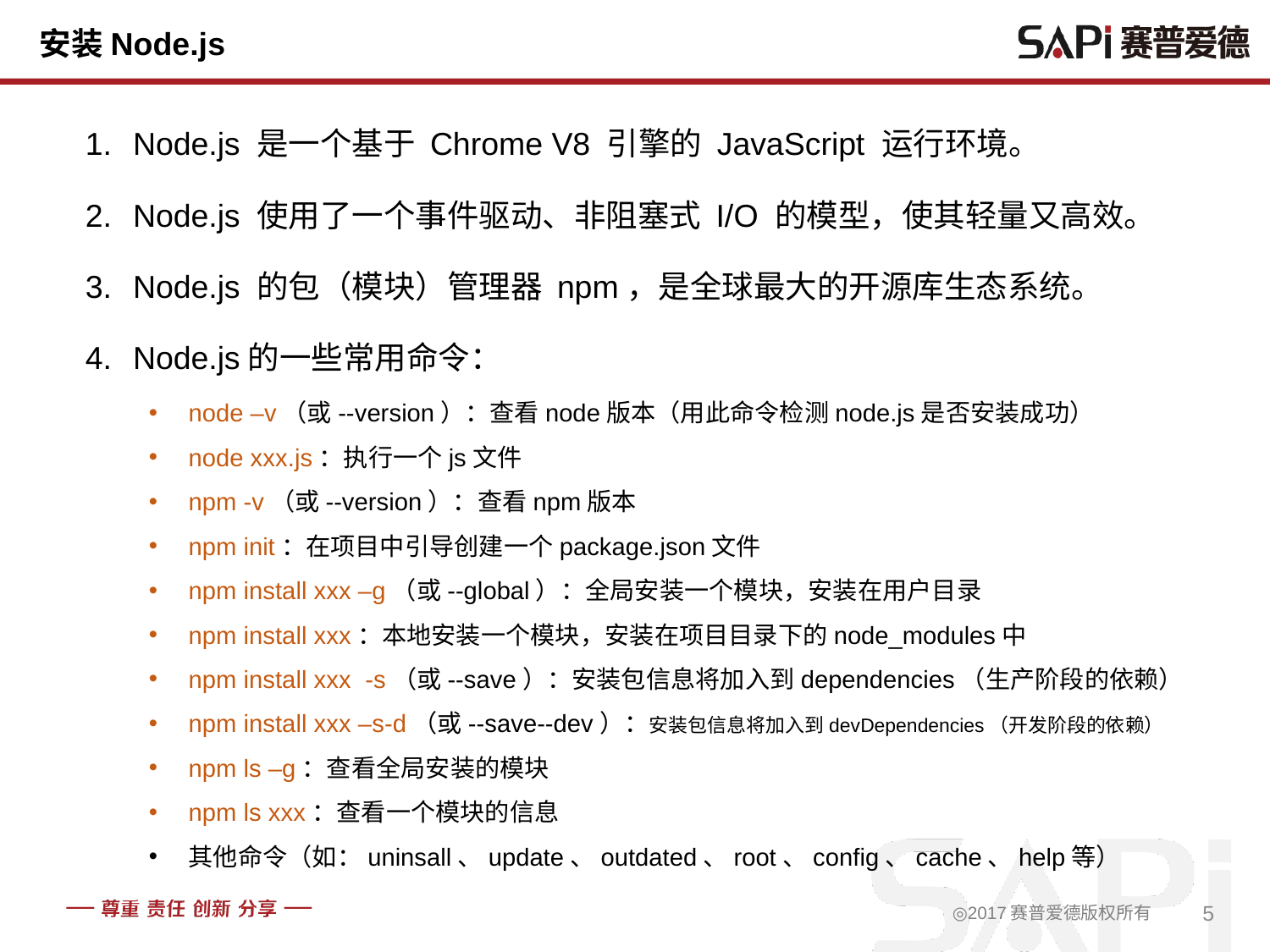

# 安装Node.js
Node.js 是一个基于 Chrome V8 引擎的 JavaScript 运行环境。
Node.js 使用了一个事件驱动、非阻塞式 I/O 的模型，使其轻量又高效。
Node.js 的包（模块）管理器 npm，是全球最大的开源库生态系统。
Node.js的一些常用命令：
node –v（或--version）：查看node版本（用此命令检测node.js是否安装成功）
node xxx.js：执行一个js文件
npm -v（或--version）：查看npm版本
npm init：在项目中引导创建一个package.json文件
npm install xxx –g（或--global）：全局安装一个模块，安装在用户目录
npm install xxx：本地安装一个模块，安装在项目目录下的node_modules中
npm install xxx  -s（或--save）：安装包信息将加入到dependencies（生产阶段的依赖）
npm install xxx –s-d（或--save--dev）：安装包信息将加入到devDependencies（开发阶段的依赖）
npm ls –g：查看全局安装的模块
npm ls xxx：查看一个模块的信息
其他命令（如：uninsall、update、outdated、root、config、cache、help等）
5